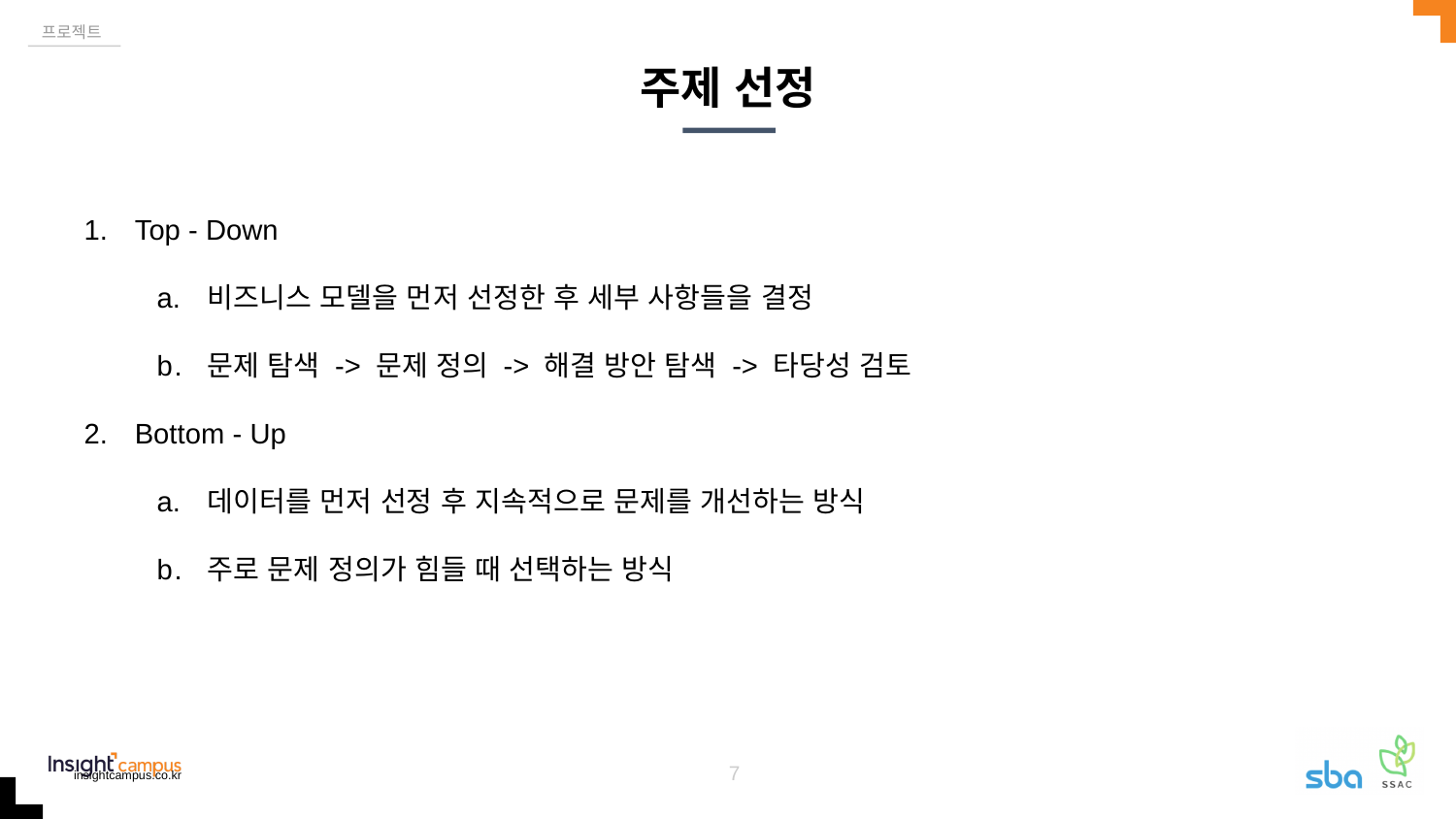

프로젝트
# 주제 선정
Top - Down
비즈니스 모델을 먼저 선정한 후 세부 사항들을 결정
문제 탐색 -> 문제 정의 -> 해결 방안 탐색 -> 타당성 검토
Bottom - Up
데이터를 먼저 선정 후 지속적으로 문제를 개선하는 방식
주로 문제 정의가 힘들 때 선택하는 방식
7